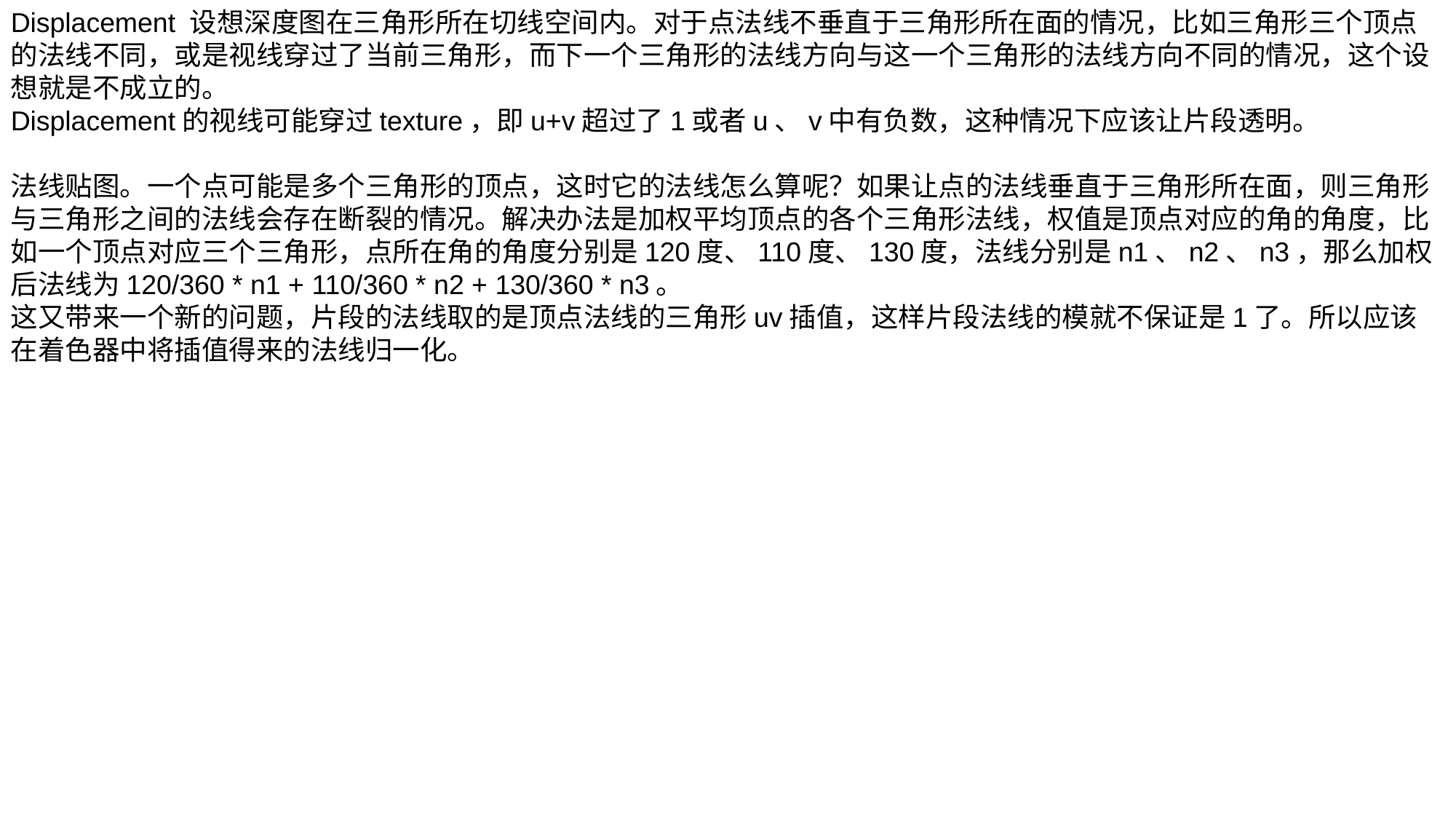

Displacement 设想深度图在三角形所在切线空间内。对于点法线不垂直于三角形所在面的情况，比如三角形三个顶点的法线不同，或是视线穿过了当前三角形，而下一个三角形的法线方向与这一个三角形的法线方向不同的情况，这个设想就是不成立的。
Displacement的视线可能穿过texture，即u+v超过了1或者u、v中有负数，这种情况下应该让片段透明。

法线贴图。一个点可能是多个三角形的顶点，这时它的法线怎么算呢？如果让点的法线垂直于三角形所在面，则三角形与三角形之间的法线会存在断裂的情况。解决办法是加权平均顶点的各个三角形法线，权值是顶点对应的角的角度，比如一个顶点对应三个三角形，点所在角的角度分别是120度、110度、130度，法线分别是n1、n2、n3，那么加权后法线为120/360 * n1 + 110/360 * n2 + 130/360 * n3。
这又带来一个新的问题，片段的法线取的是顶点法线的三角形uv插值，这样片段法线的模就不保证是1了。所以应该在着色器中将插值得来的法线归一化。